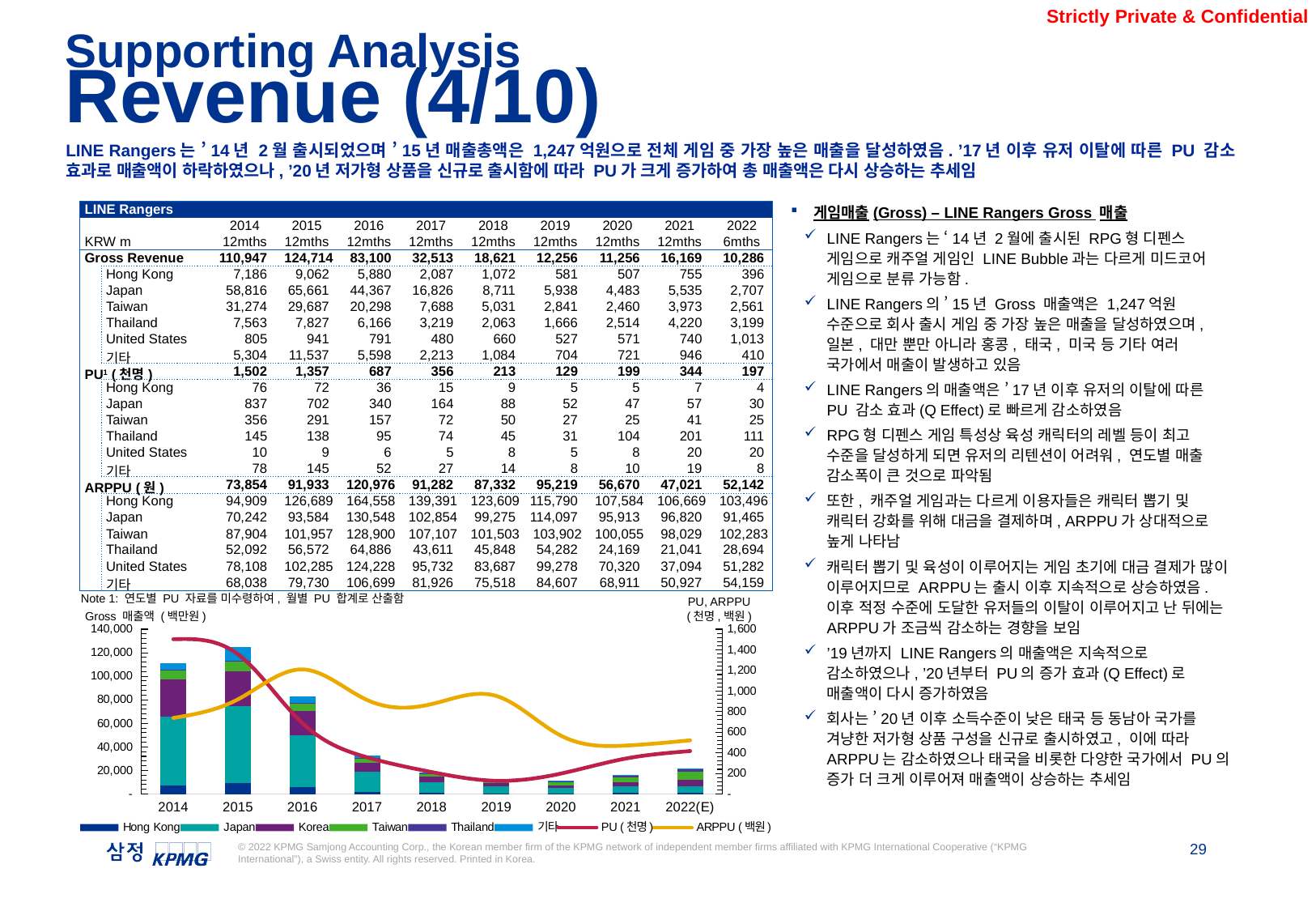

Supporting Analysis
Revenue (4/10)
LINE Rangers는 ’14년 2월 출시되었으며 ’15년 매출총액은 1,247억원으로 전체 게임 중 가장 높은 매출을 달성하였음. ’17년 이후 유저 이탈에 따른 PU 감소 효과로 매출액이 하락하였으나, ’20년 저가형 상품을 신규로 출시함에 따라 PU가 크게 증가하여 총 매출액은 다시 상승하는 추세임
| LINE Rangers |  |  |  |  |  |  |  |  |  |  |  |
| --- | --- | --- | --- | --- | --- | --- | --- | --- | --- | --- | --- |
|  |  |  | 2014 | 2015 | 2016 | 2017 | 2018 | 2019 | 2020 | 2021 | 2022 |
| KRW m |  |  | 12mths | 12mths | 12mths | 12mths | 12mths | 12mths | 12mths | 12mths | 6mths |
| Gross Revenue |  |  | 110,947 | 124,714 | 83,100 | 32,513 | 18,621 | 12,256 | 11,256 | 16,169 | 10,286 |
|  | Hong Kong |  | 7,186 | 9,062 | 5,880 | 2,087 | 1,072 | 581 | 507 | 755 | 396 |
|  | Japan |  | 58,816 | 65,661 | 44,367 | 16,826 | 8,711 | 5,938 | 4,483 | 5,535 | 2,707 |
|  | Taiwan |  | 31,274 | 29,687 | 20,298 | 7,688 | 5,031 | 2,841 | 2,460 | 3,973 | 2,561 |
|  | Thailand |  | 7,563 | 7,827 | 6,166 | 3,219 | 2,063 | 1,666 | 2,514 | 4,220 | 3,199 |
|  | United States |  | 805 | 941 | 791 | 480 | 660 | 527 | 571 | 740 | 1,013 |
|  | 기타 |  | 5,304 | 11,537 | 5,598 | 2,213 | 1,084 | 704 | 721 | 946 | 410 |
| PU1 (천명) |  |  | 1,502 | 1,357 | 687 | 356 | 213 | 129 | 199 | 344 | 197 |
|  | Hong Kong |  | 76 | 72 | 36 | 15 | 9 | 5 | 5 | 7 | 4 |
|  | Japan |  | 837 | 702 | 340 | 164 | 88 | 52 | 47 | 57 | 30 |
|  | Taiwan |  | 356 | 291 | 157 | 72 | 50 | 27 | 25 | 41 | 25 |
|  | Thailand |  | 145 | 138 | 95 | 74 | 45 | 31 | 104 | 201 | 111 |
|  | United States |  | 10 | 9 | 6 | 5 | 8 | 5 | 8 | 20 | 20 |
|  | 기타 |  | 78 | 145 | 52 | 27 | 14 | 8 | 10 | 19 | 8 |
| ARPPU (원) |  |  | 73,854 | 91,933 | 120,976 | 91,282 | 87,332 | 95,219 | 56,670 | 47,021 | 52,142 |
|  | Hong Kong |  | 94,909 | 126,689 | 164,558 | 139,391 | 123,609 | 115,790 | 107,584 | 106,669 | 103,496 |
|  | Japan |  | 70,242 | 93,584 | 130,548 | 102,854 | 99,275 | 114,097 | 95,913 | 96,820 | 91,465 |
|  | Taiwan |  | 87,904 | 101,957 | 128,900 | 107,107 | 101,503 | 103,902 | 100,055 | 98,029 | 102,283 |
|  | Thailand |  | 52,092 | 56,572 | 64,886 | 43,611 | 45,848 | 54,282 | 24,169 | 21,041 | 28,694 |
|  | United States |  | 78,108 | 102,285 | 124,228 | 95,732 | 83,687 | 99,278 | 70,320 | 37,094 | 51,282 |
|  | 기타 |  | 68,038 | 79,730 | 106,699 | 81,926 | 75,518 | 84,607 | 68,911 | 50,927 | 54,159 |
게임매출(Gross) – LINE Rangers Gross 매출
LINE Rangers는 ‘14년 2월에 출시된 RPG형 디펜스 게임으로 캐주얼 게임인 LINE Bubble과는 다르게 미드코어 게임으로 분류 가능함.
LINE Rangers의 ’15년 Gross 매출액은 1,247억원 수준으로 회사 출시 게임 중 가장 높은 매출을 달성하였으며, 일본, 대만 뿐만 아니라 홍콩, 태국, 미국 등 기타 여러 국가에서 매출이 발생하고 있음
LINE Rangers의 매출액은 ’17년 이후 유저의 이탈에 따른 PU 감소 효과(Q Effect)로 빠르게 감소하였음
RPG형 디펜스 게임 특성상 육성 캐릭터의 레벨 등이 최고 수준을 달성하게 되면 유저의 리텐션이 어려워, 연도별 매출 감소폭이 큰 것으로 파악됨
또한, 캐주얼 게임과는 다르게 이용자들은 캐릭터 뽑기 및 캐릭터 강화를 위해 대금을 결제하며, ARPPU가 상대적으로 높게 나타남
캐릭터 뽑기 및 육성이 이루어지는 게임 초기에 대금 결제가 많이 이루어지므로 ARPPU는 출시 이후 지속적으로 상승하였음. 이후 적정 수준에 도달한 유저들의 이탈이 이루어지고 난 뒤에는 ARPPU가 조금씩 감소하는 경향을 보임
’19년까지 LINE Rangers의 매출액은 지속적으로 감소하였으나, ’20년부터 PU의 증가 효과(Q Effect)로 매출액이 다시 증가하였음
회사는 ’20년 이후 소득수준이 낮은 태국 등 동남아 국가를 겨냥한 저가형 상품 구성을 신규로 출시하였고, 이에 따라 ARPPU는 감소하였으나 태국을 비롯한 다양한 국가에서 PU의 증가 더 크게 이루어져 매출액이 상승하는 추세임

Note 1: 연도별 PU 자료를 미수령하여, 월별 PU 합계로 산출함
PU, ARPPU
(천명,백원)
Gross 매출액 (백만원)

### Chart

| Category | Hong Kong | Japan | Korea | Taiwan | Thailand | 기타 | PU (천명) | ARPPU (백원) |
|---|---|---|---|---|---|---|---|---|
| 2014 | 7185.588403834401 | 58815.72788473181 | 31273.7824545705 | 7562.887134070601 | 804.7511223237 | 5304.3093378577 | 1502.2560000000003 | 738.5362171120546 |
| 2015 | 9062.051227099399 | 65660.7457137682 | 29687.3638865976 | 7826.6837865574 | 940.6130336226001 | 11536.652179826626 | 1356.5729999999999 | 919.3320951211019 |
| 2016 | 5879.8183189353 | 44366.7594734039 | 20298.2319251239 | 6165.701214750899 | 791.2050913268998 | 5597.944755973305 | 686.912 | 1209.7570107890706 |
| 2017 | 2087.2465648737 | 16825.8632157831 | 7688.3558659085 | 3219.0911604447997 | 479.61854586909993 | 2213.0769053463014 | 356.18300000000005 | 912.8243700071451 |
| 2018 | 1071.9336079971001 | 8710.895691335301 | 5031.1864335353 | 2062.9108819644 | 660.1266118504999 | 1084.4413834142033 | 213.227 | 873.3178542162485 |
| 2019 | 581.3803819107 | 5937.947579204801 | 2840.9797171128 | 1666.0813558616999 | 526.5679738805 | 703.5043421565997 | 128.719 | 952.1874276623575 |
| 2020 | 507.2599052248001 | 4483.4472281405 | 2459.7643000170006 | 2513.5174817947 | 570.930066261 | 721.2963435212004 | 198.62699999999998 | 566.7011697784894 |
| 2021 | 754.7908838111999 | 5535.1818423349005 | 3972.6225139453 | 4220.356340907299 | 739.7679532115001 | 946.0638991717985 | 343.86499999999995 | 470.20730325511477 |
| 2022(E) | 837.1795972541206 | 5724.067806261555 | 5416.9257386799 | 6764.759439362222 | 2142.3267700334445 | 868.0534054141775 | 417.19094736247274 | 521.4234128168952 |